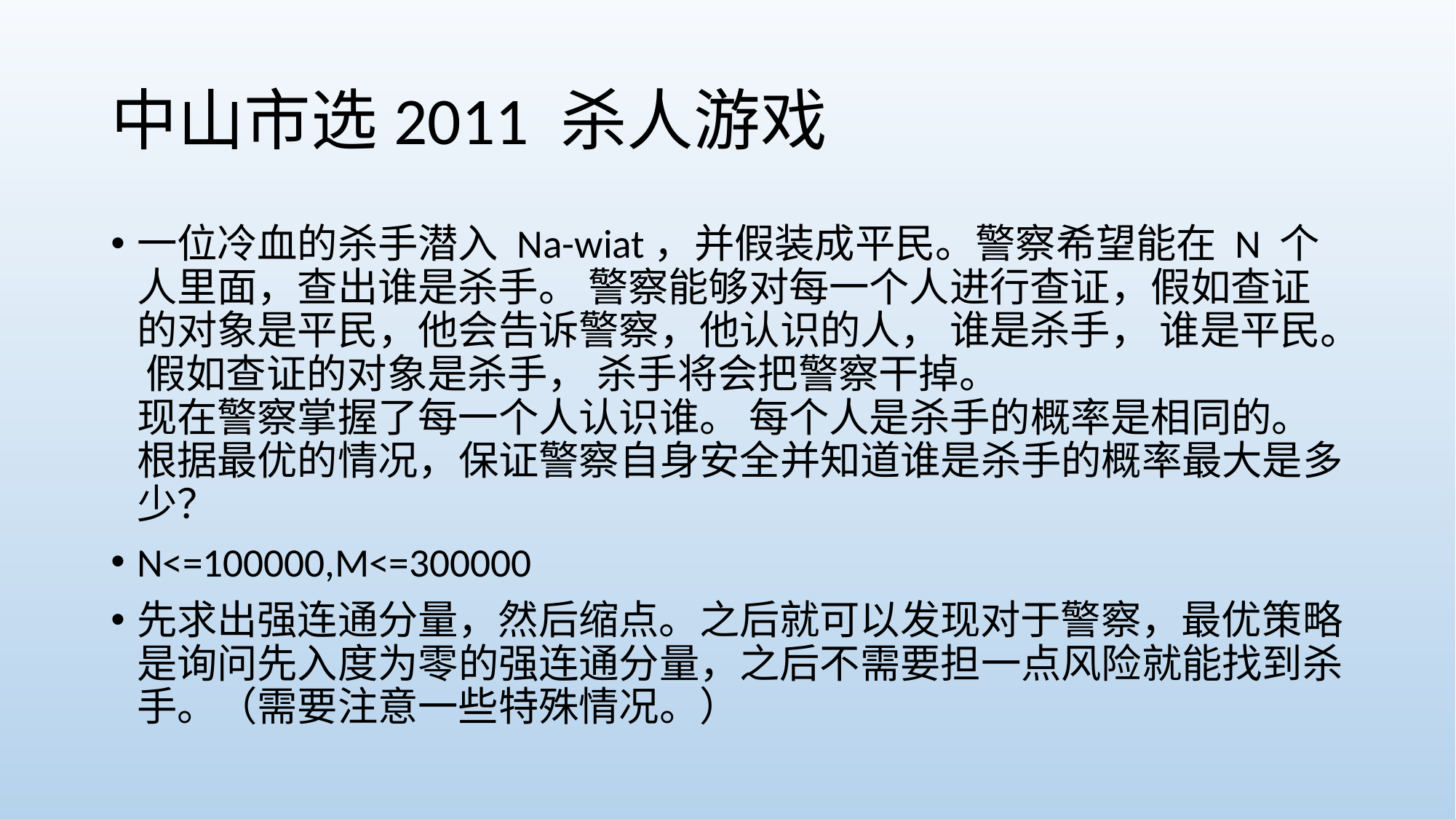

# 中山市选2011 杀人游戏
一位冷血的杀手潜入 Na-wiat，并假装成平民。警察希望能在 N 个人里面，查出谁是杀手。 警察能够对每一个人进行查证，假如查证的对象是平民，他会告诉警察，他认识的人， 谁是杀手， 谁是平民。 假如查证的对象是杀手， 杀手将会把警察干掉。 
现在警察掌握了每一个人认识谁。 每个人是杀手的概率是相同的。根据最优的情况，保证警察自身安全并知道谁是杀手的概率最大是多少？
N<=100000,M<=300000
先求出强连通分量，然后缩点。之后就可以发现对于警察，最优策略是询问先入度为零的强连通分量，之后不需要担一点风险就能找到杀手。（需要注意一些特殊情况。）